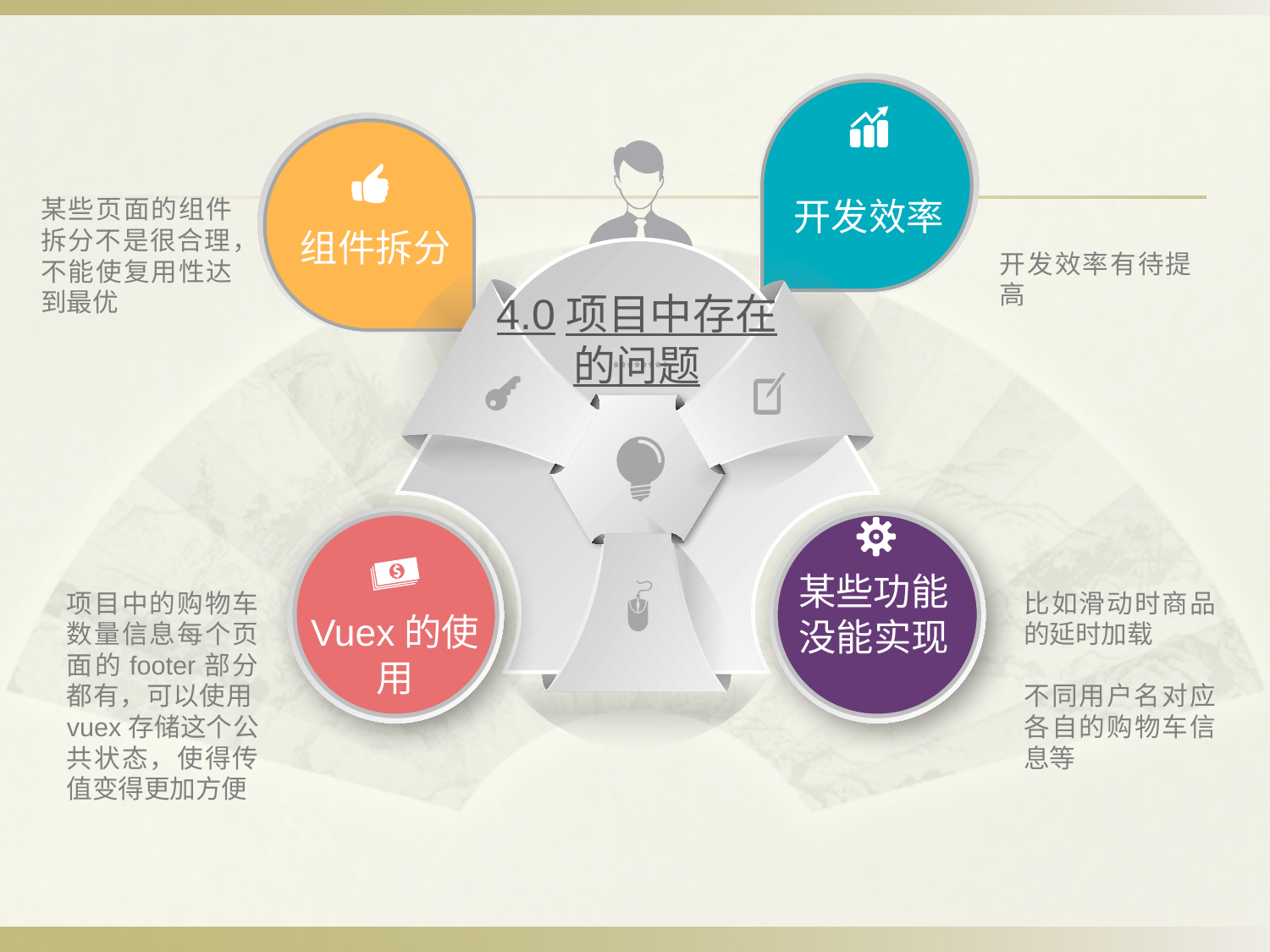

某些页面的组件拆分不是很合理，不能使复用性达到最优
开发效率
组件拆分

开发效率有待提高
4.0项目中存在的问题

某些功能没能实现

项目中的购物车数量信息每个页面的footer部分都有，可以使用vuex存储这个公共状态，使得传值变得更加方便
比如滑动时商品的延时加载

不同用户名对应各自的购物车信息等
Vuex的使用